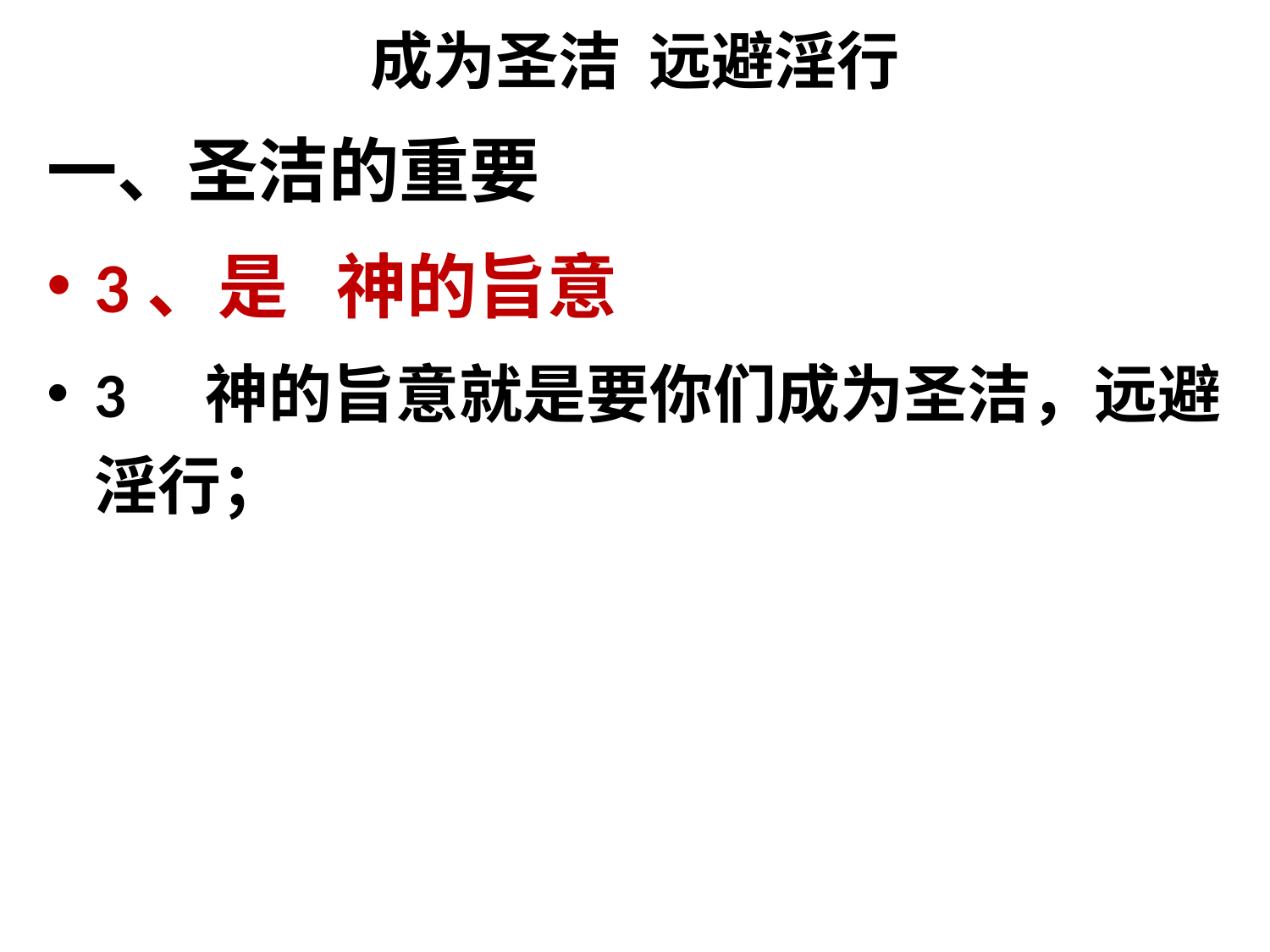

# 成为圣洁  远避淫行
一、圣洁的重要
3、是   神的旨意
3　神的旨意就是要你们成为圣洁，远避淫行；